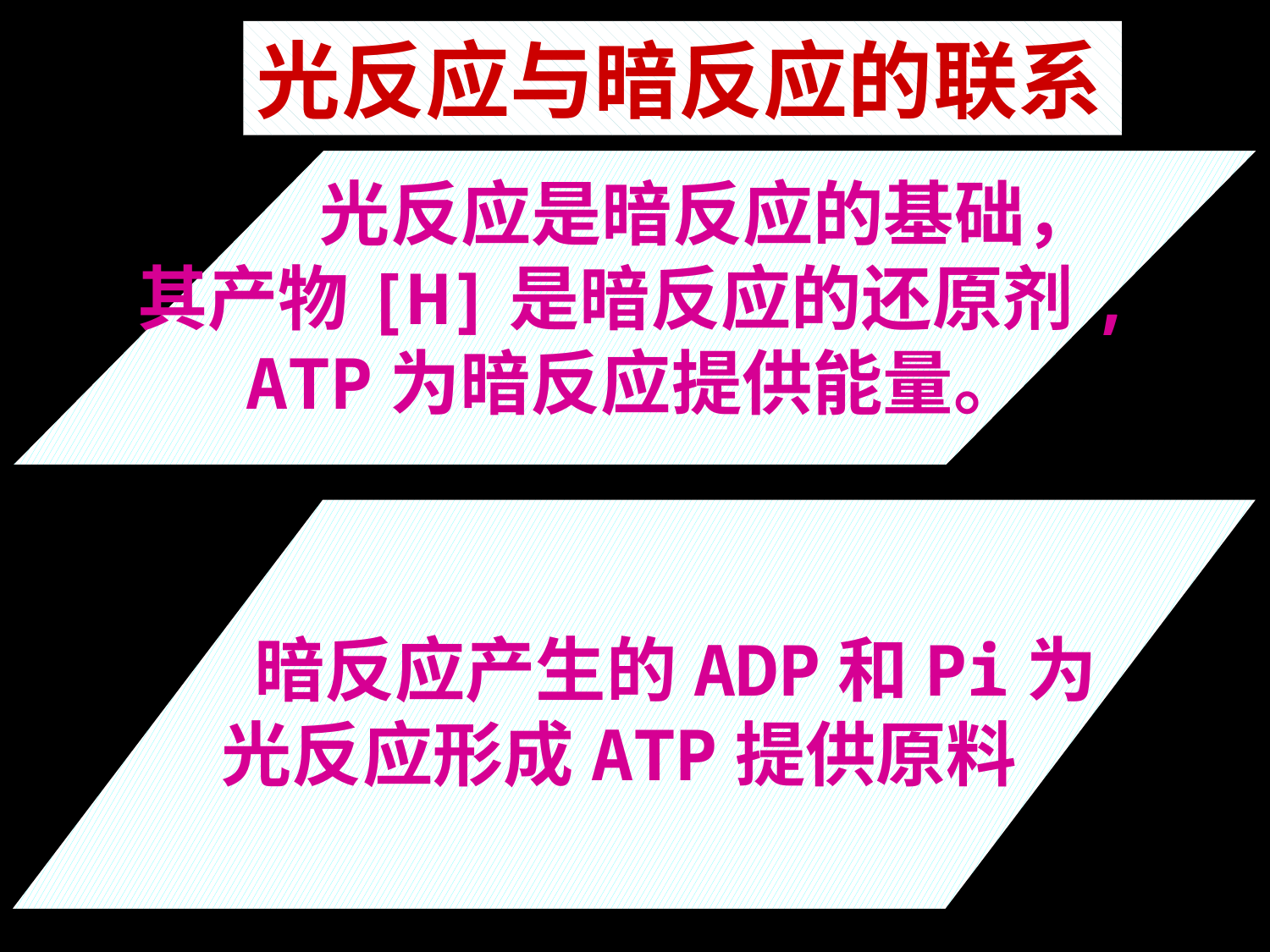

光反应与暗反应的联系

        光反应是暗反应的基础，
其产物[H]是暗反应的还原剂,
ATP为暗反应提供能量。

         暗反应产生的ADP和Pi为
  光反应形成ATP提供原料